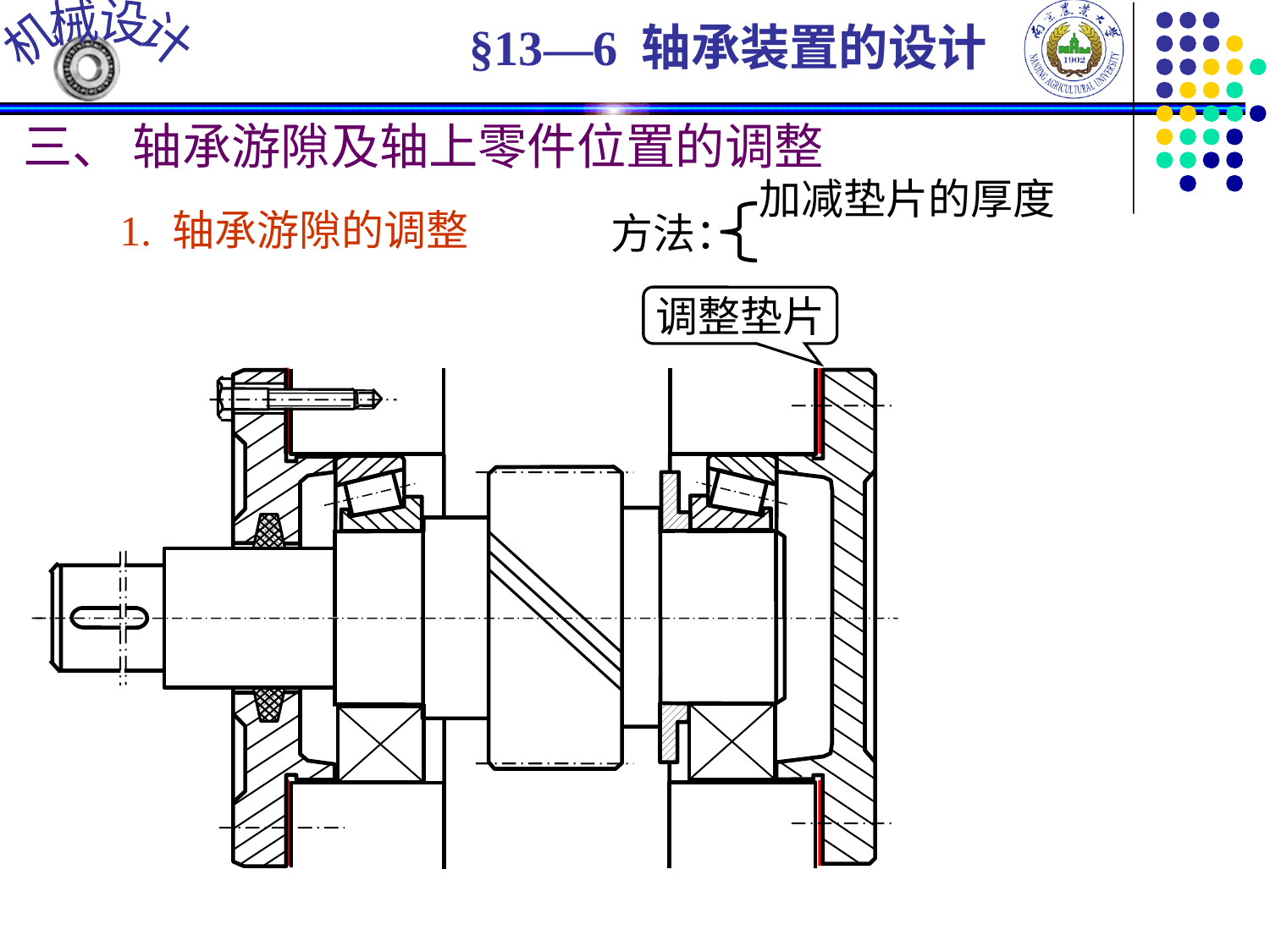

§13—6 轴承装置的设计
三、 轴承游隙及轴上零件位置的调整
加减垫片的厚度

1. 轴承游隙的调整
方法：
调整垫片

调整垫片